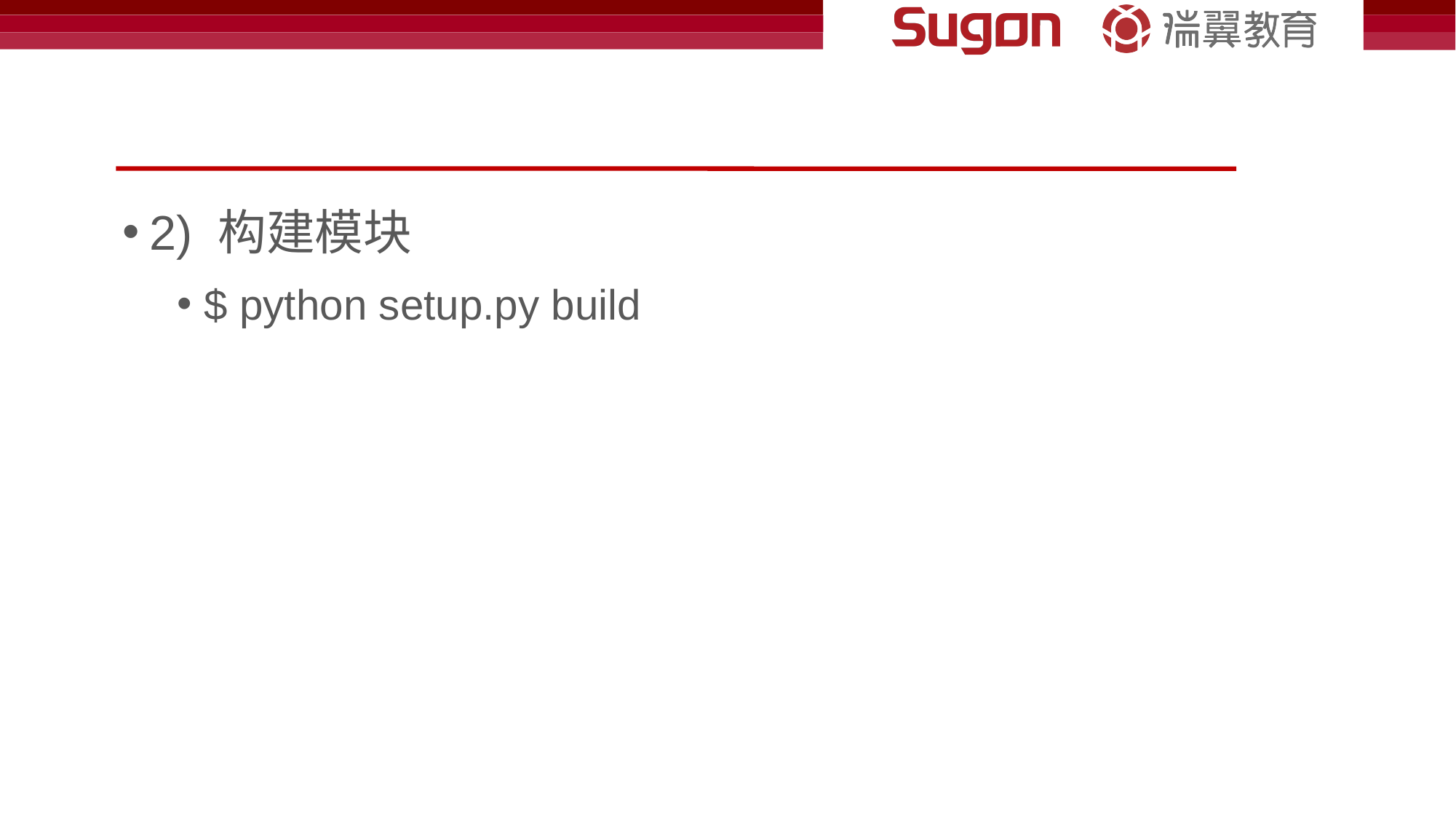

#
2) 构建模块
$ python setup.py build